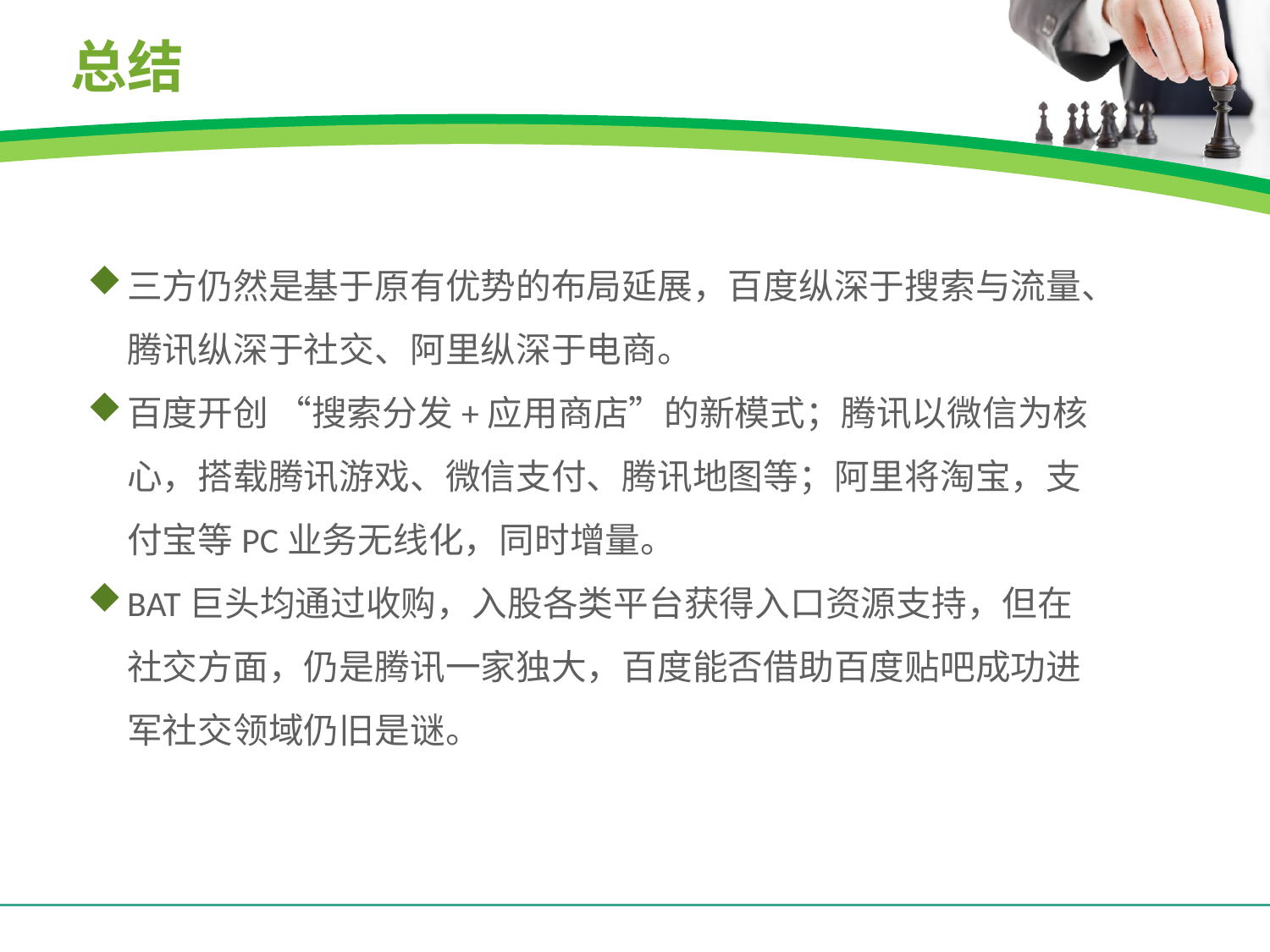

# 总结
三方仍然是基于原有优势的布局延展，百度纵深于搜索与流量、腾讯纵深于社交、阿里纵深于电商。
百度开创 “搜索分发+应用商店”的新模式；腾讯以微信为核心，搭载腾讯游戏、微信支付、腾讯地图等；阿里将淘宝，支付宝等PC业务无线化，同时增量。
BAT巨头均通过收购，入股各类平台获得入口资源支持，但在社交方面，仍是腾讯一家独大，百度能否借助百度贴吧成功进军社交领域仍旧是谜。